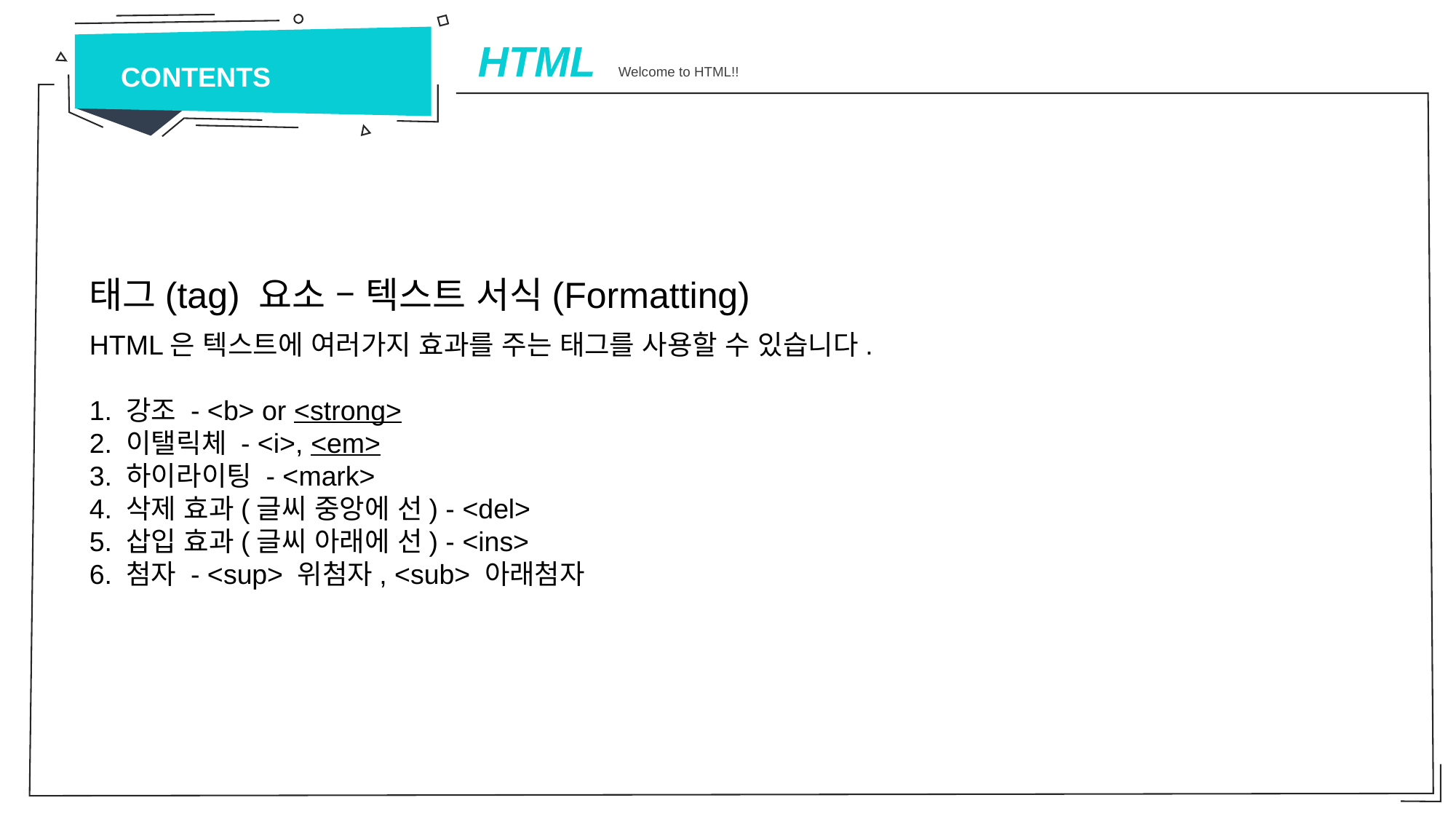

HTML  Welcome to HTML!!

CONTENTS

태그(tag) 요소 – 텍스트 서식(Formatting)
HTML은 텍스트에 여러가지 효과를 주는 태그를 사용할 수 있습니다.

1. 강조 - <b> or <strong>
2. 이탤릭체 - <i>, <em>
3. 하이라이팅 - <mark>
4. 삭제 효과(글씨 중앙에 선) - <del>
5. 삽입 효과(글씨 아래에 선) - <ins>
6. 첨자 - <sup> 위첨자, <sub> 아래첨자